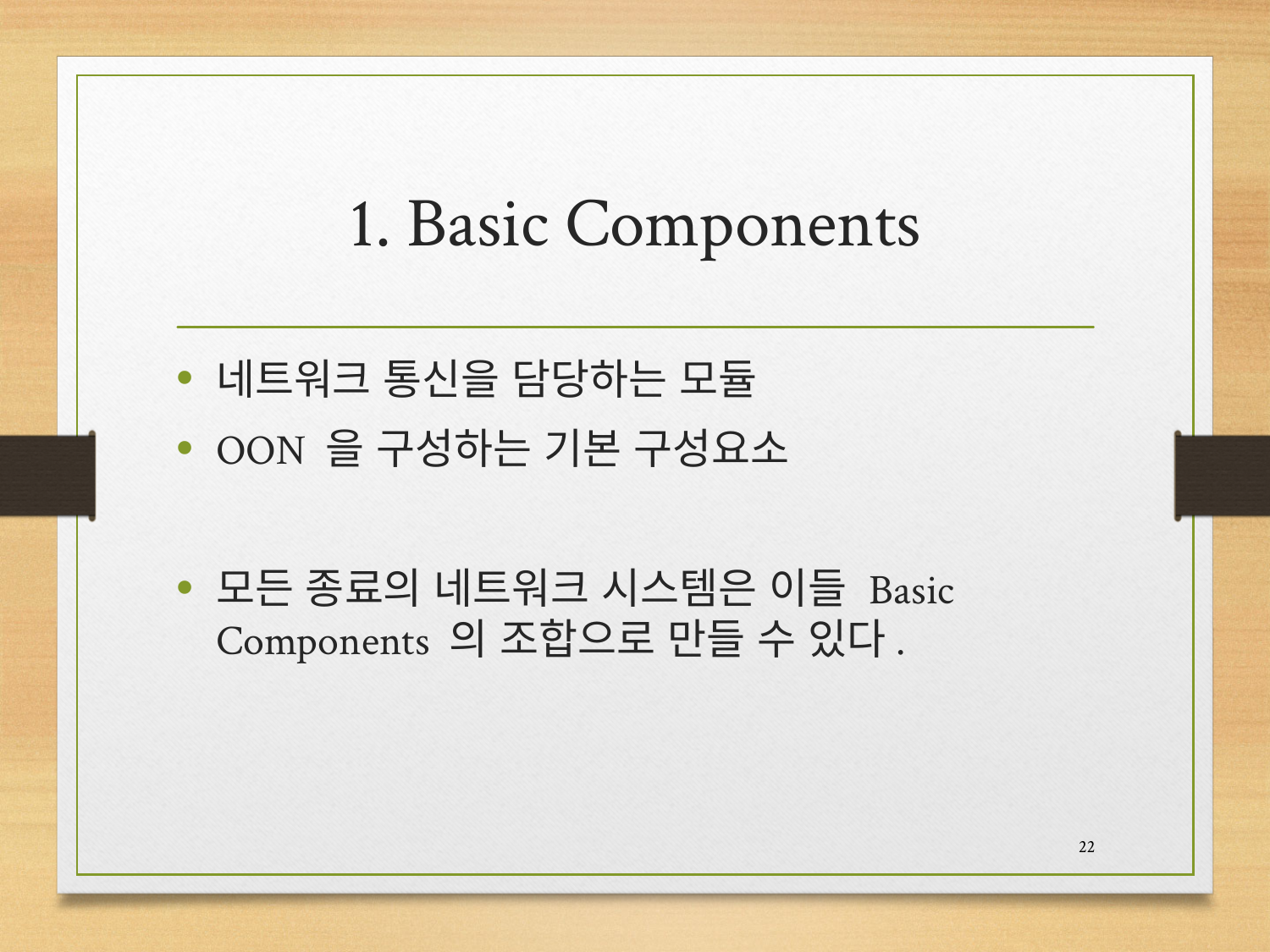

# 1. Basic Components
네트워크 통신을 담당하는 모듈
OON 을 구성하는 기본 구성요소

모든 종료의 네트워크 시스템은 이들 Basic Components 의 조합으로 만들 수 있다.
22